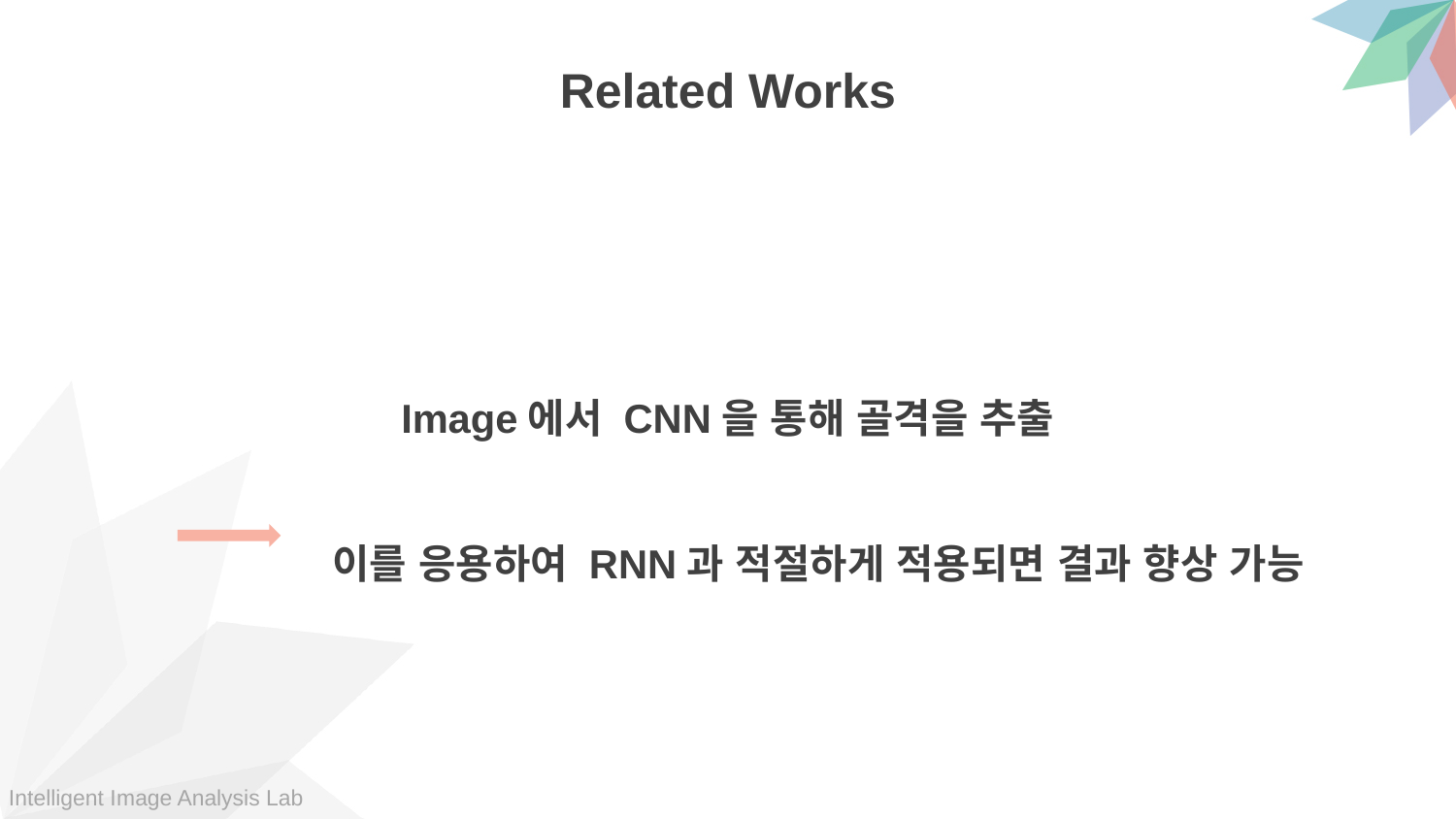

Related Works
Image에서 CNN을 통해 골격을 추출
               이를 응용하여 RNN과 적절하게 적용되면 결과 향상 가능